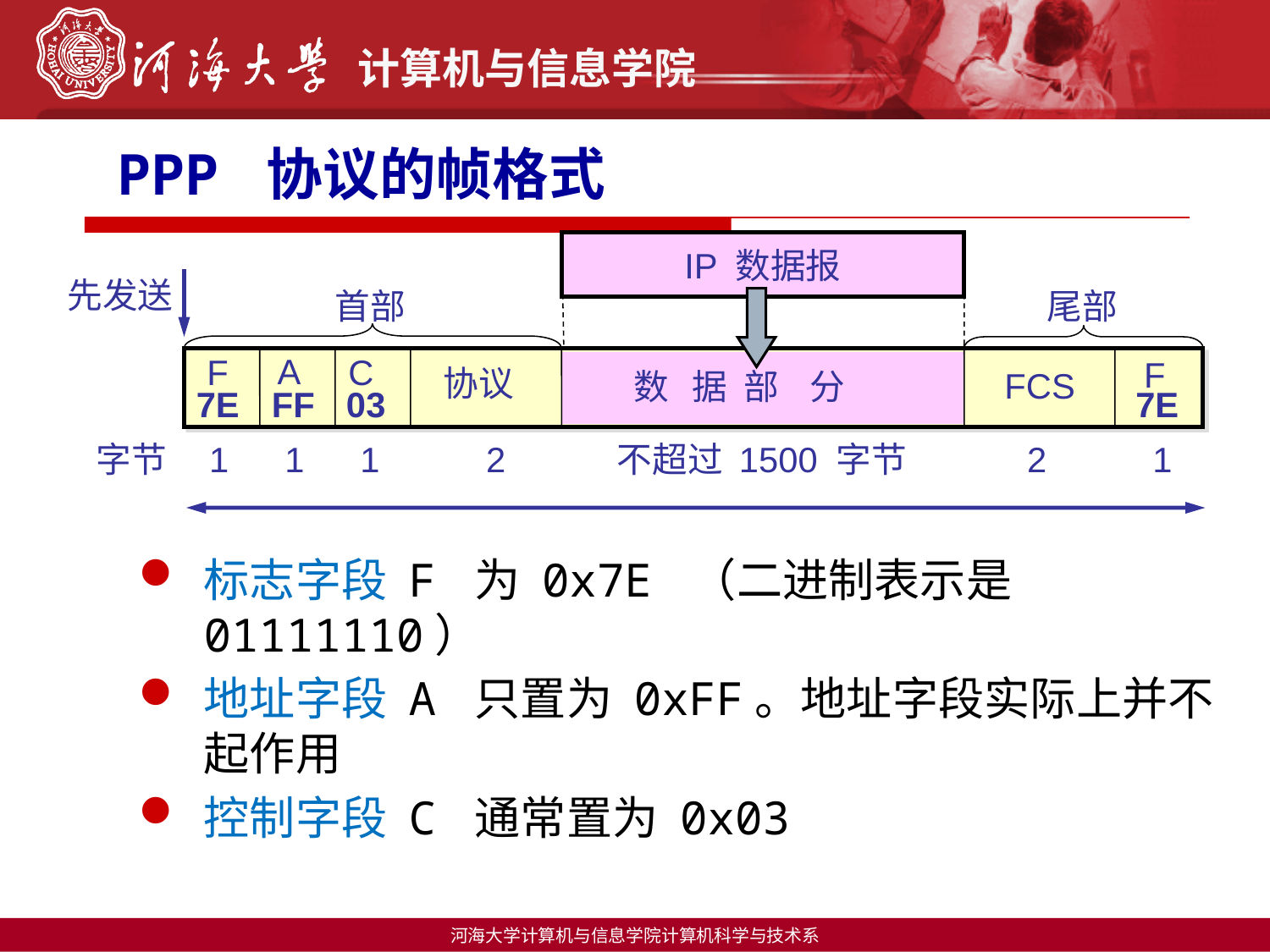

# PPP 协议的帧格式

IP 数据报
先发送

首部
尾部

A
F
C

F

协议
FCS
数   据  部    分
7E
FF
03
7E
字节
1
1
1
2
不超过 1500 字节
2
1

标志字段 F 为 0x7E （二进制表示是 01111110）
地址字段 A 只置为 0xFF。地址字段实际上并不起作用
控制字段 C 通常置为 0x03